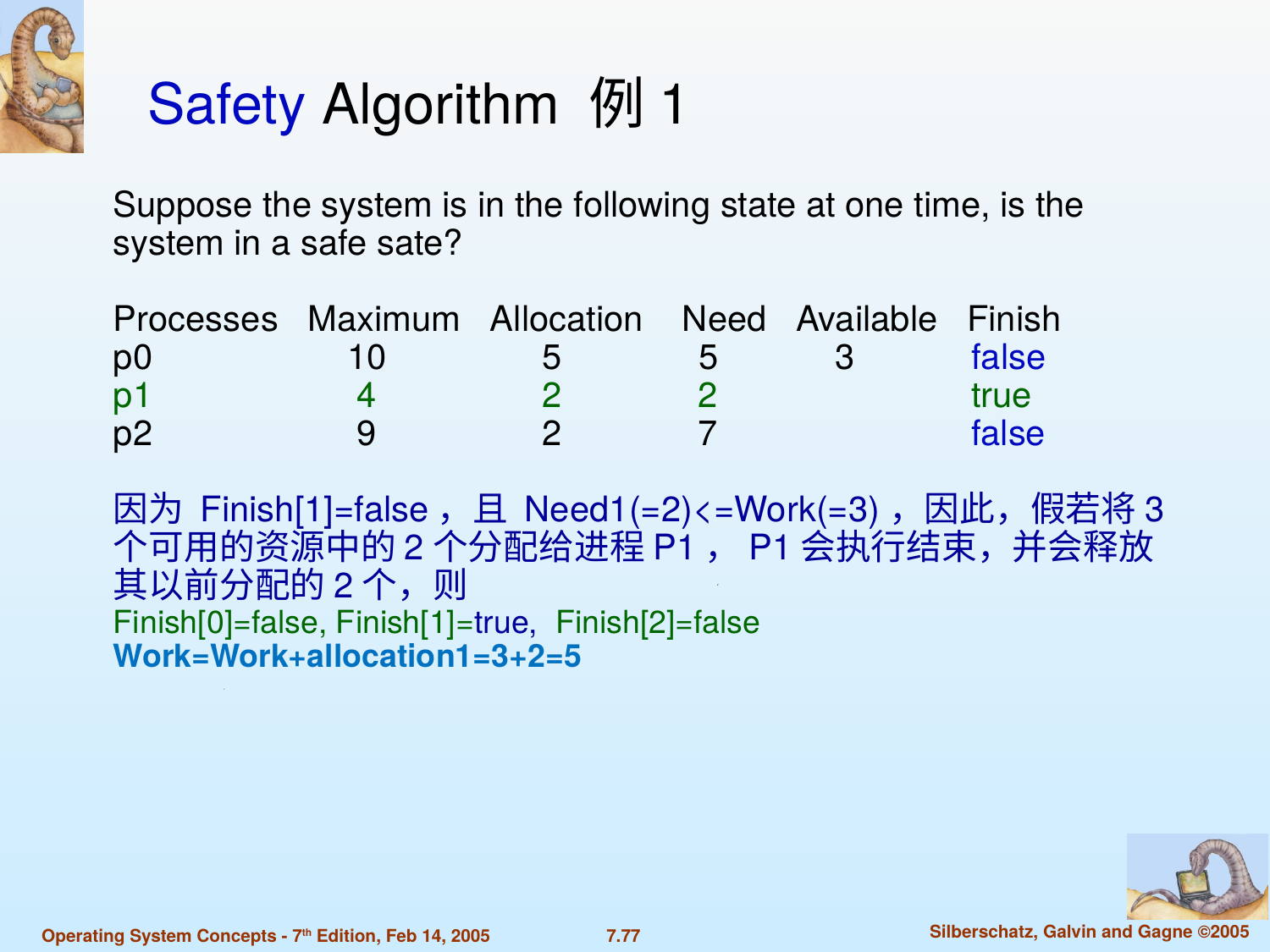

Safety Algorithm 例1
Suppose the system is in the following state at one time, is the system in a safe sate?

Processes   Maximum   Allocation    Need   Available   Finish
p0                    10                5              5            3            false
p1                     4                 2              2                          true
p2                     9                 2              7                          false

因为 Finish[1]=false，且 Need1(=2)<=Work(=3)，因此，假若将3个可用的资源中的2个分配给进程P1，P1会执行结束，并会释放其以前分配的2个，则
Finish[0]=false, Finish[1]=true,  Finish[2]=false
Work=Work+allocation1=3+2=5